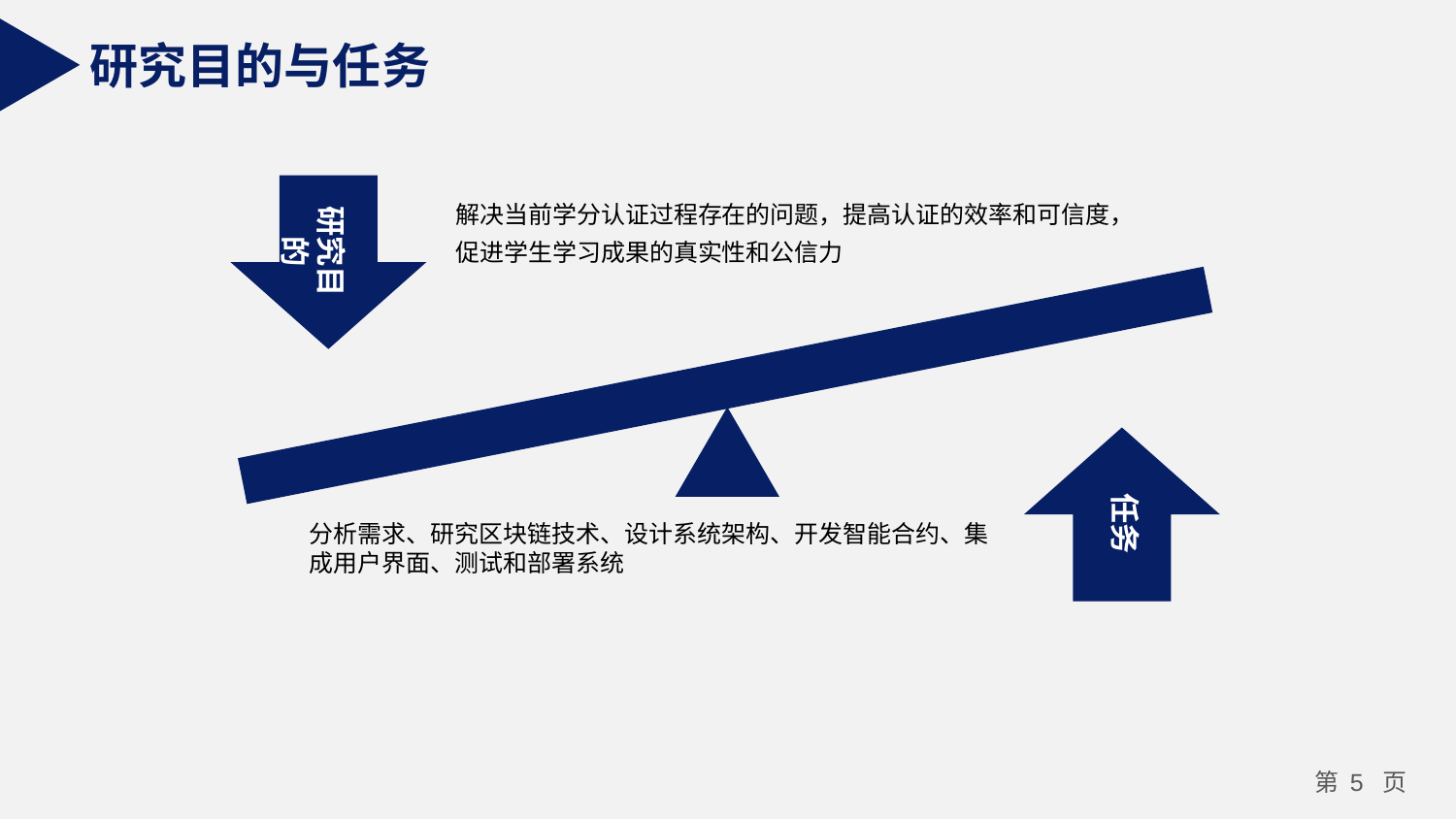

研究目的与任务

研究目的
解决当前学分认证过程存在的问题，提高认证的效率和可信度，促进学生学习成果的真实性和公信力

任务
分析需求、研究区块链技术、设计系统架构、开发智能合约、集成用户界面、测试和部署系统